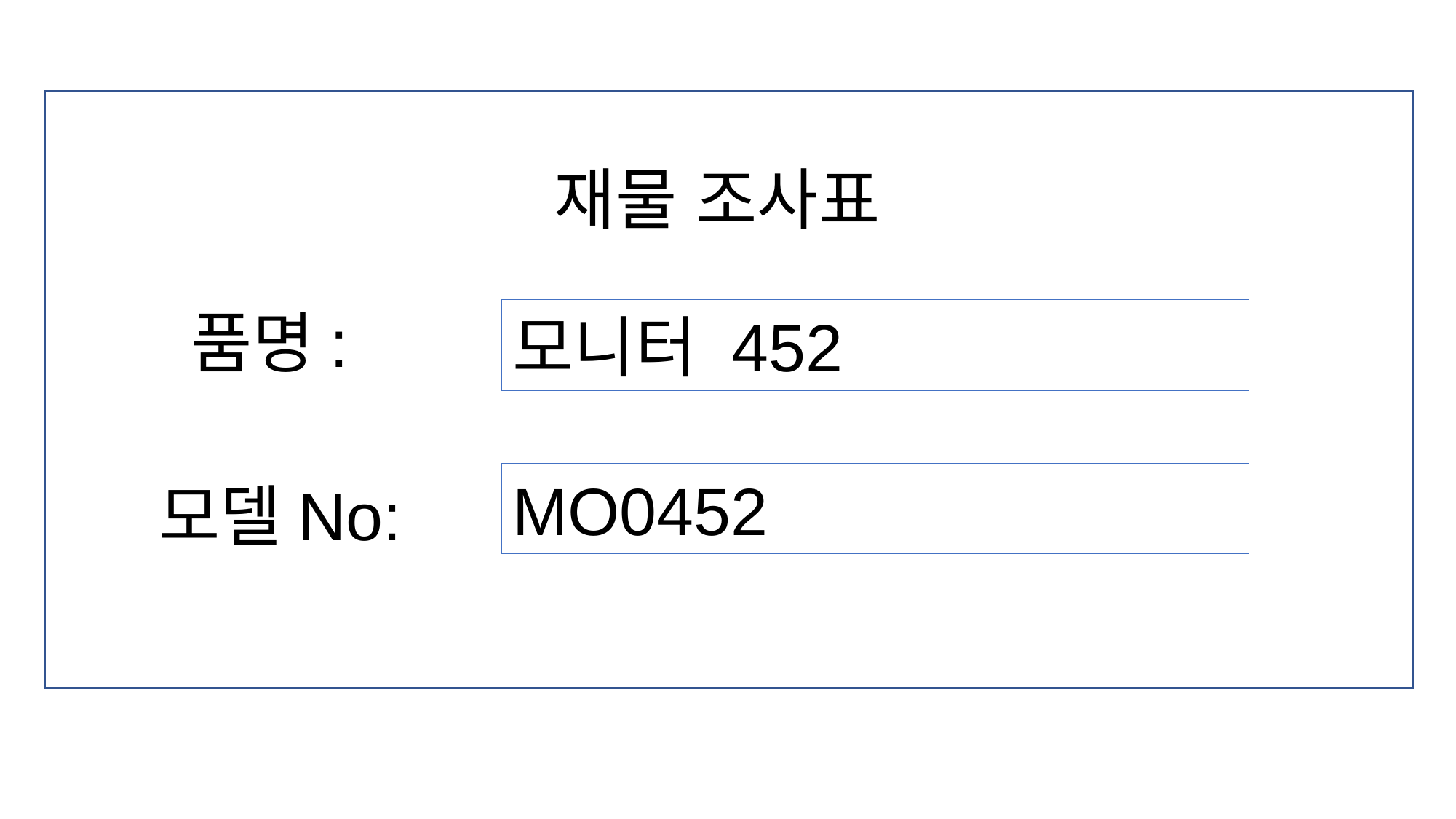

재물 조사표
품명:
모니터 452
MO0452
모델No: